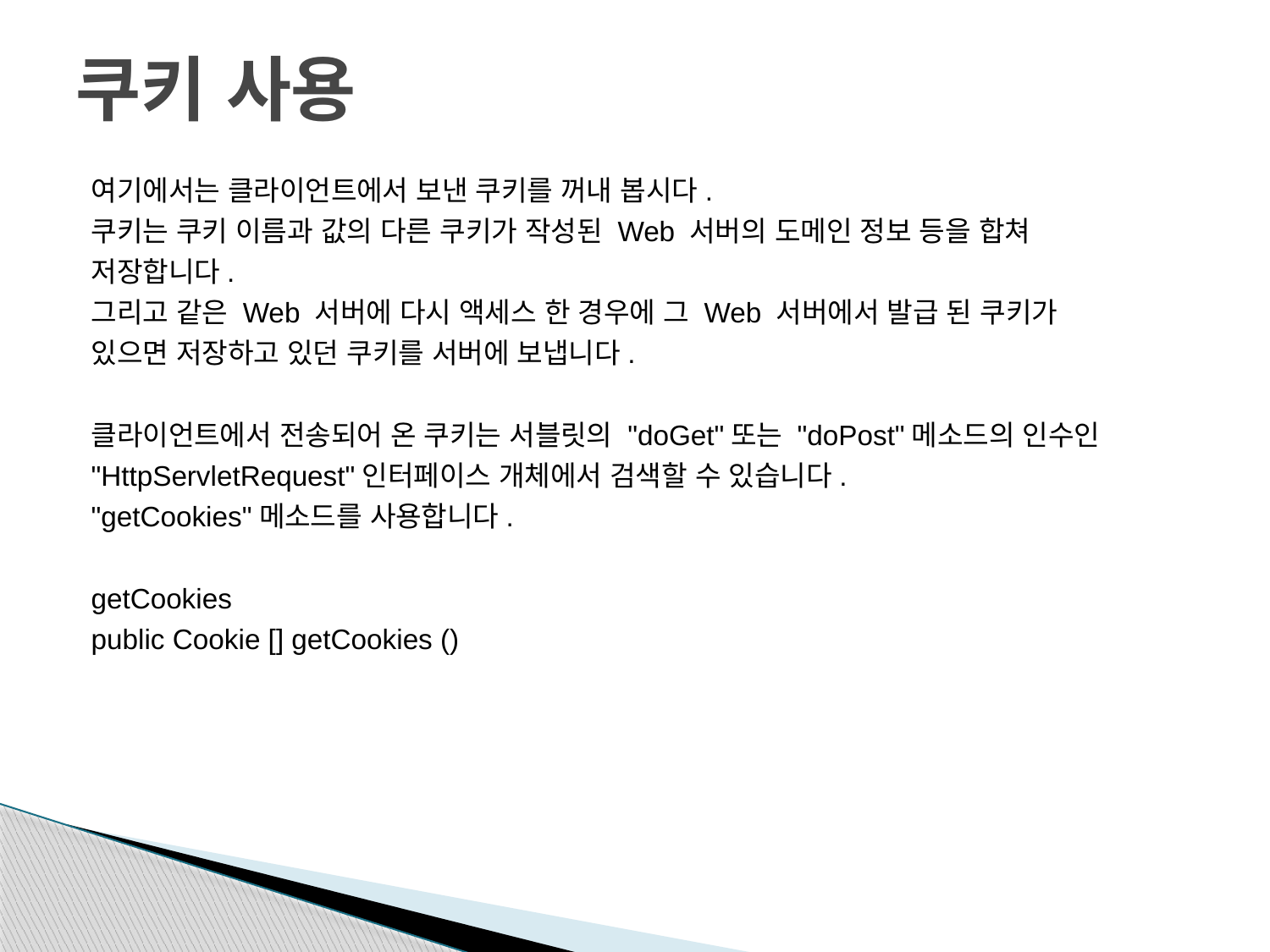

# 쿠키 사용
여기에서는 클라이언트에서 보낸 쿠키를 꺼내 봅시다.
쿠키는 쿠키 이름과 값의 다른 쿠키가 작성된 Web 서버의 도메인 정보 등을 합쳐
저장합니다.
그리고 같은 Web 서버에 다시 액세스 한 경우에 그 Web 서버에서 발급 된 쿠키가
있으면 저장하고 있던 쿠키를 서버에 보냅니다.

클라이언트에서 전송되어 온 쿠키는 서블릿의 "doGet"또는 "doPost"메소드의 인수인
"HttpServletRequest"인터페이스 개체에서 검색할 수 있습니다.
"getCookies"메소드를 사용합니다.

getCookies
public Cookie [] getCookies ()